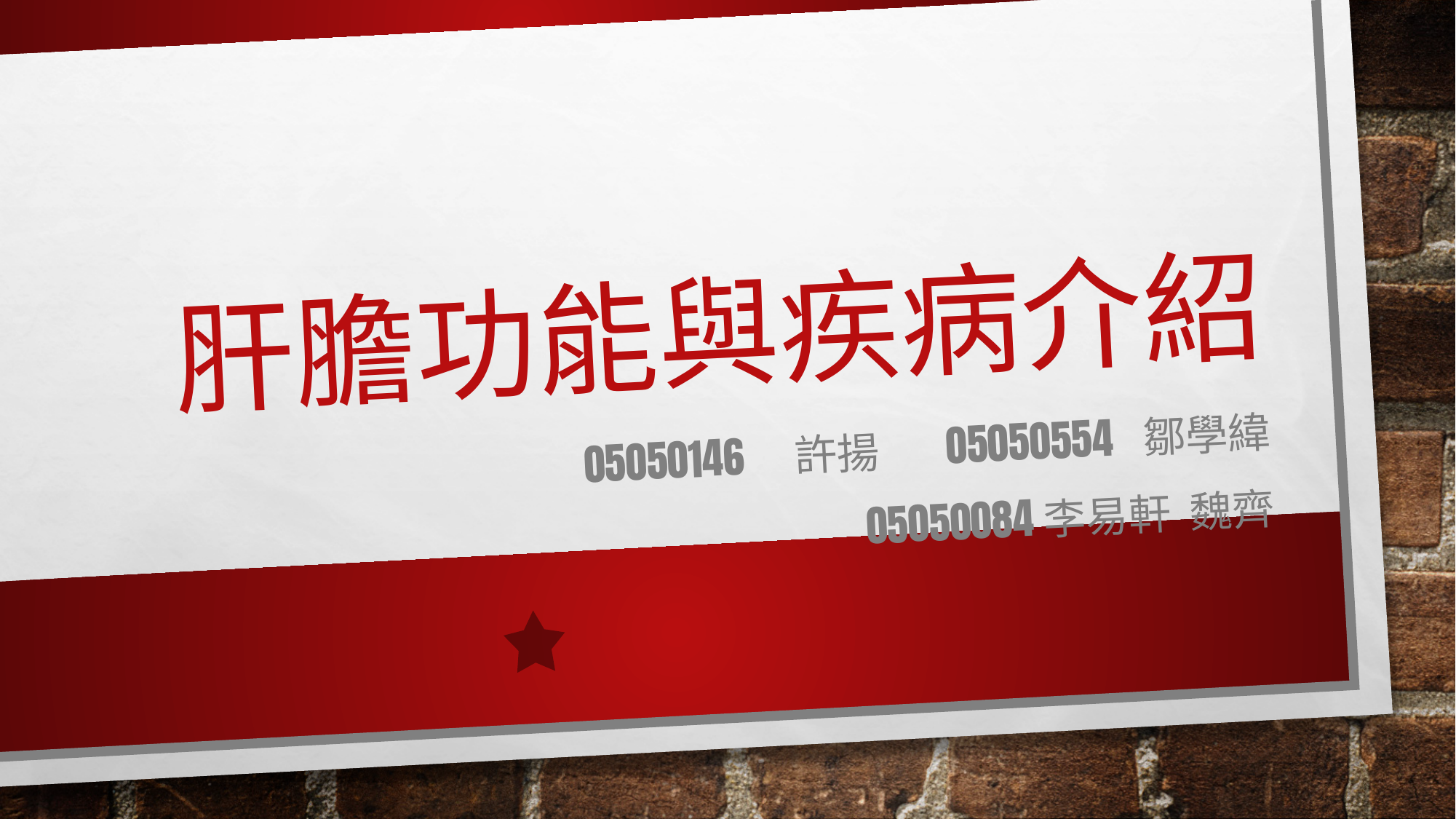

# 肝膽功能與疾病介紹
05050146    許揚      05050554  鄒學緯
05050084李易軒  魏齊